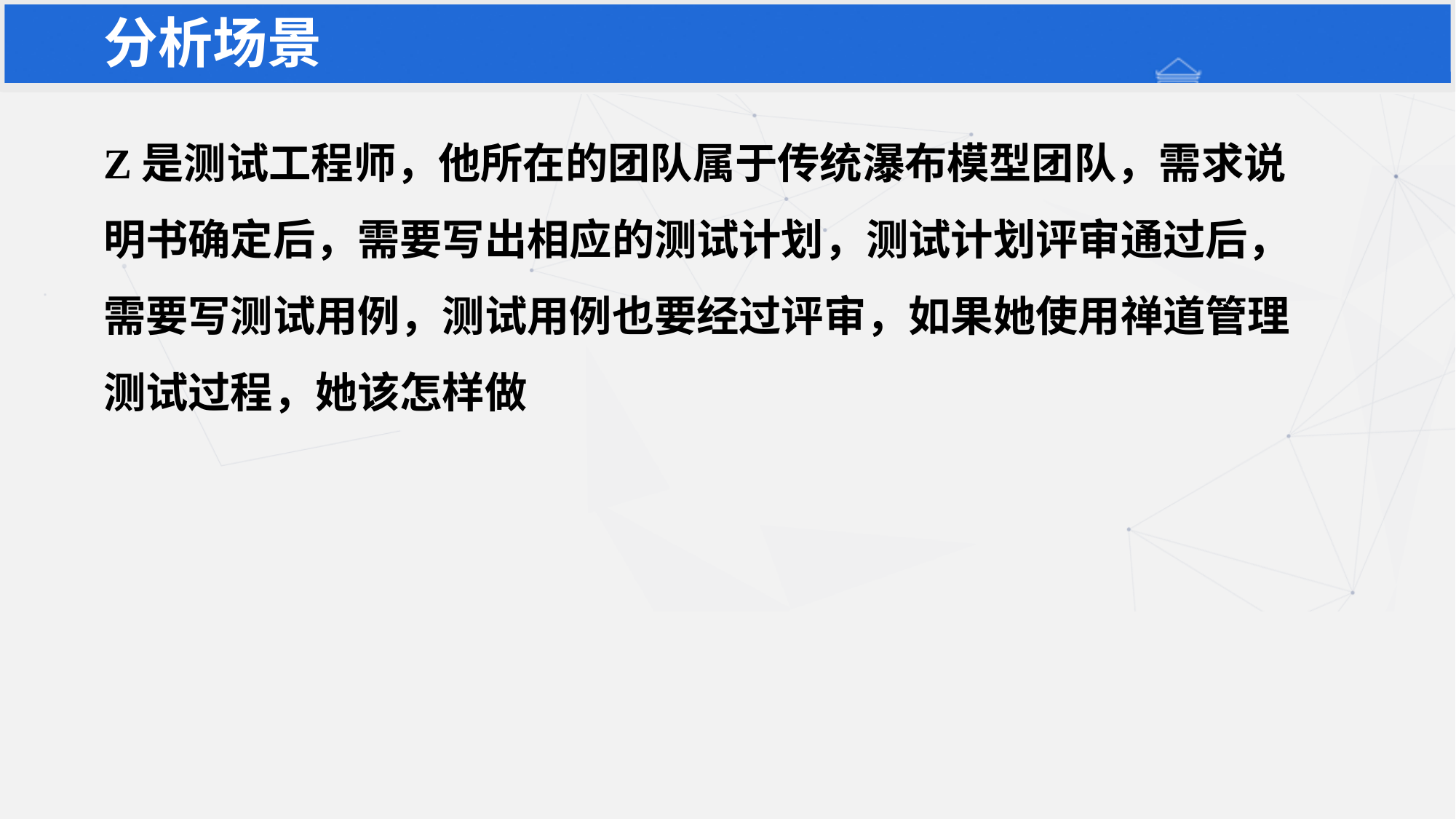

分析场景
Z是测试工程师，他所在的团队属于传统瀑布模型团队，需求说明书确定后，需要写出相应的测试计划，测试计划评审通过后，需要写测试用例，测试用例也要经过评审，如果她使用禅道管理测试过程，她该怎样做